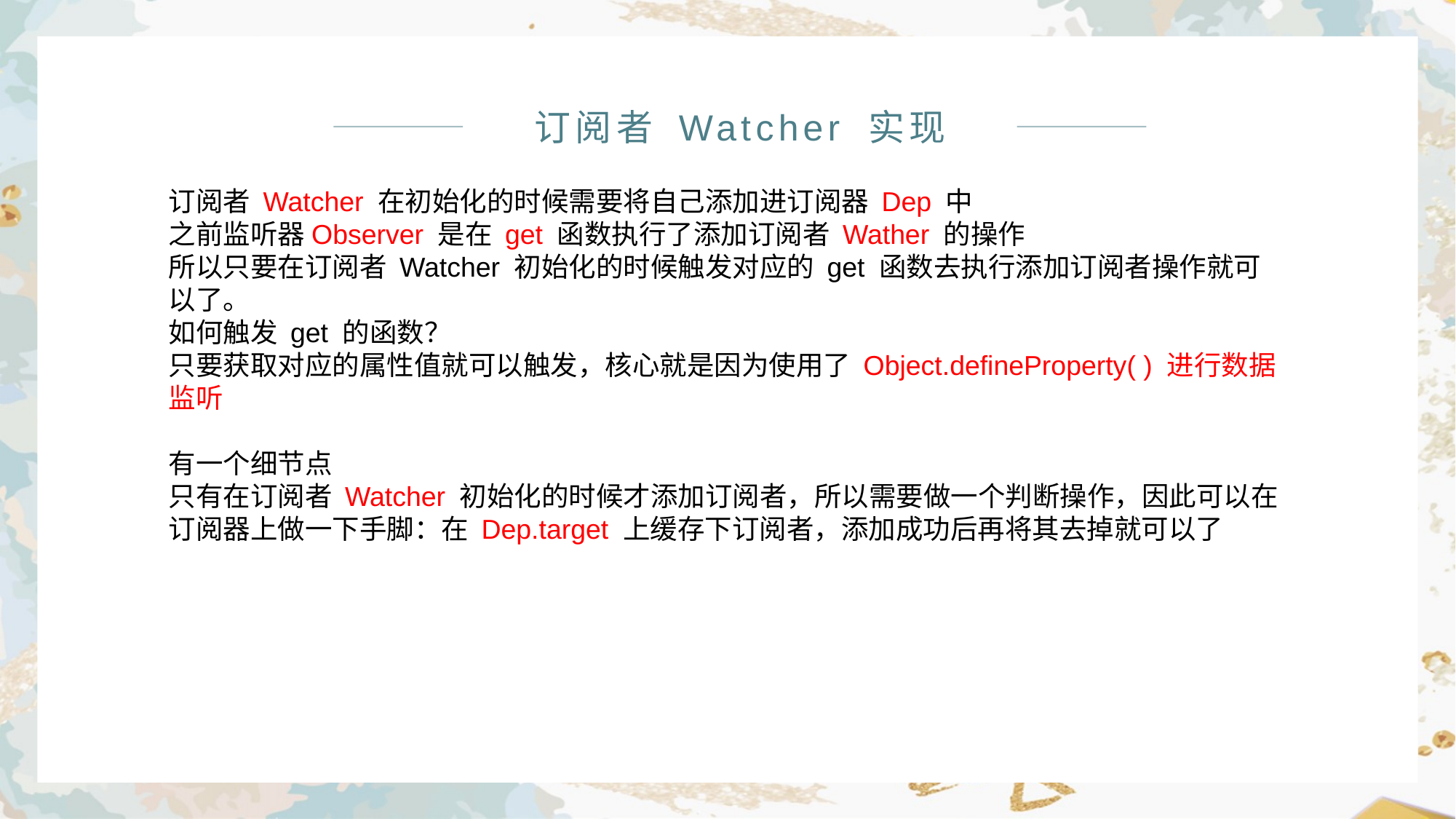

订阅者 Watcher 实现
订阅者 Watcher 在初始化的时候需要将自己添加进订阅器 Dep 中
之前监听器Observer 是在 get 函数执行了添加订阅者 Wather 的操作
所以只要在订阅者 Watcher 初始化的时候触发对应的 get 函数去执行添加订阅者操作就可以了。
如何触发 get 的函数？
只要获取对应的属性值就可以触发，核心就是因为使用了 Object.defineProperty( ) 进行数据监听

有一个细节点
只有在订阅者 Watcher 初始化的时候才添加订阅者，所以需要做一个判断操作，因此可以在订阅器上做一下手脚：在 Dep.target 上缓存下订阅者，添加成功后再将其去掉就可以了